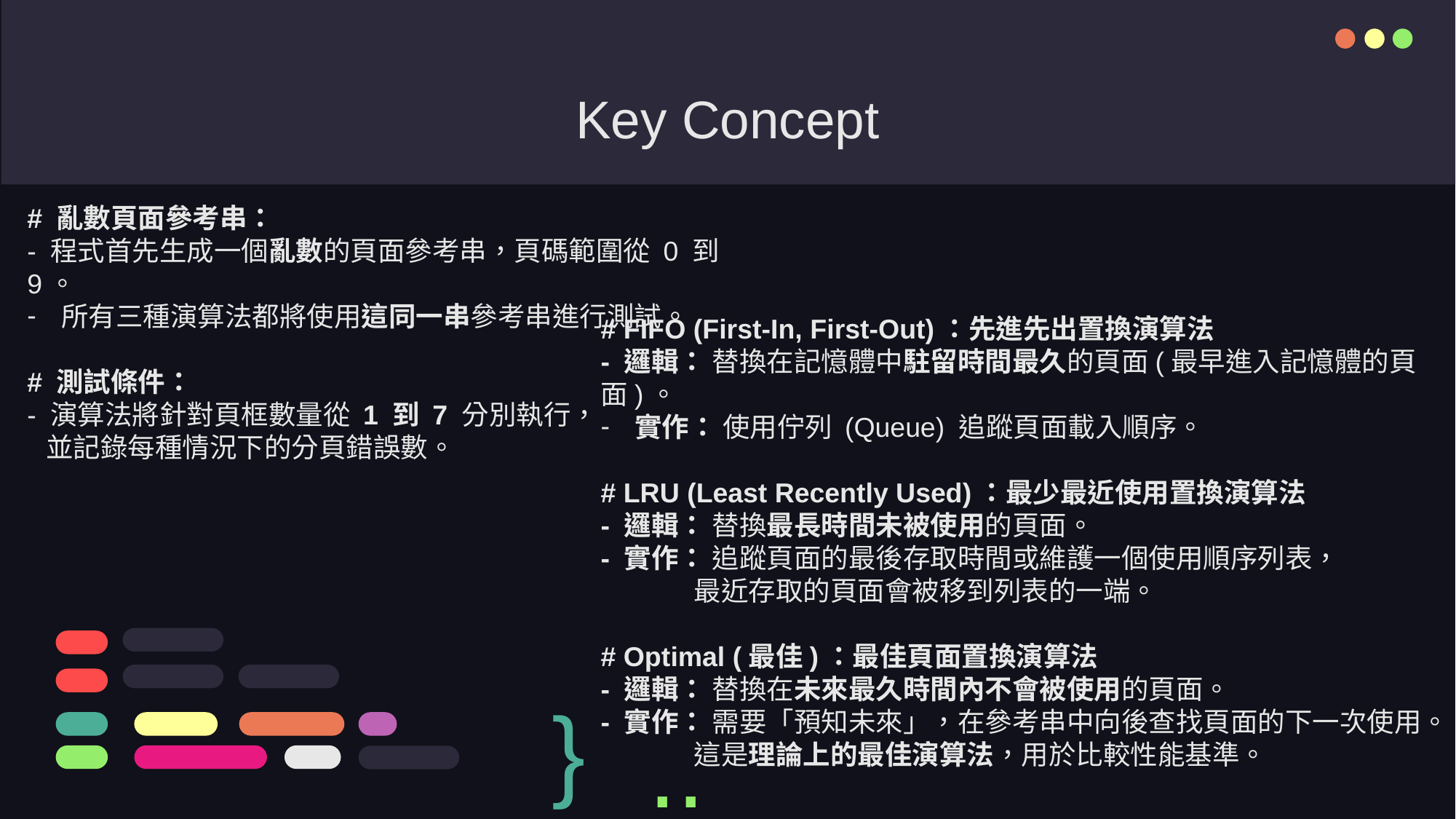

# Key Concept
# 亂數頁面參考串：
- 程式首先生成一個亂數的頁面參考串，頁碼範圍從 0 到 9。
所有三種演算法都將使用這同一串參考串進行測試。

# 測試條件：
- 演算法將針對頁框數量從 1 到 7 分別執行，
  並記錄每種情況下的分頁錯誤數。

# FIFO (First-In, First-Out)：先進先出置換演算法
- 邏輯： 替換在記憶體中駐留時間最久的頁面(最早進入記憶體的頁面)。
實作： 使用佇列 (Queue) 追蹤頁面載入順序。

# LRU (Least Recently Used)：最少最近使用置換演算法
- 邏輯： 替換最長時間未被使用的頁面。
- 實作： 追蹤頁面的最後存取時間或維護一個使用順序列表，
              最近存取的頁面會被移到列表的一端。

# Optimal (最佳)：最佳頁面置換演算法
- 邏輯： 替換在未來最久時間內不會被使用的頁面。
- 實作： 需要「預知未來」，在參考串中向後查找頁面的下一次使用。
              這是理論上的最佳演算法，用於比較性能基準。

}
..